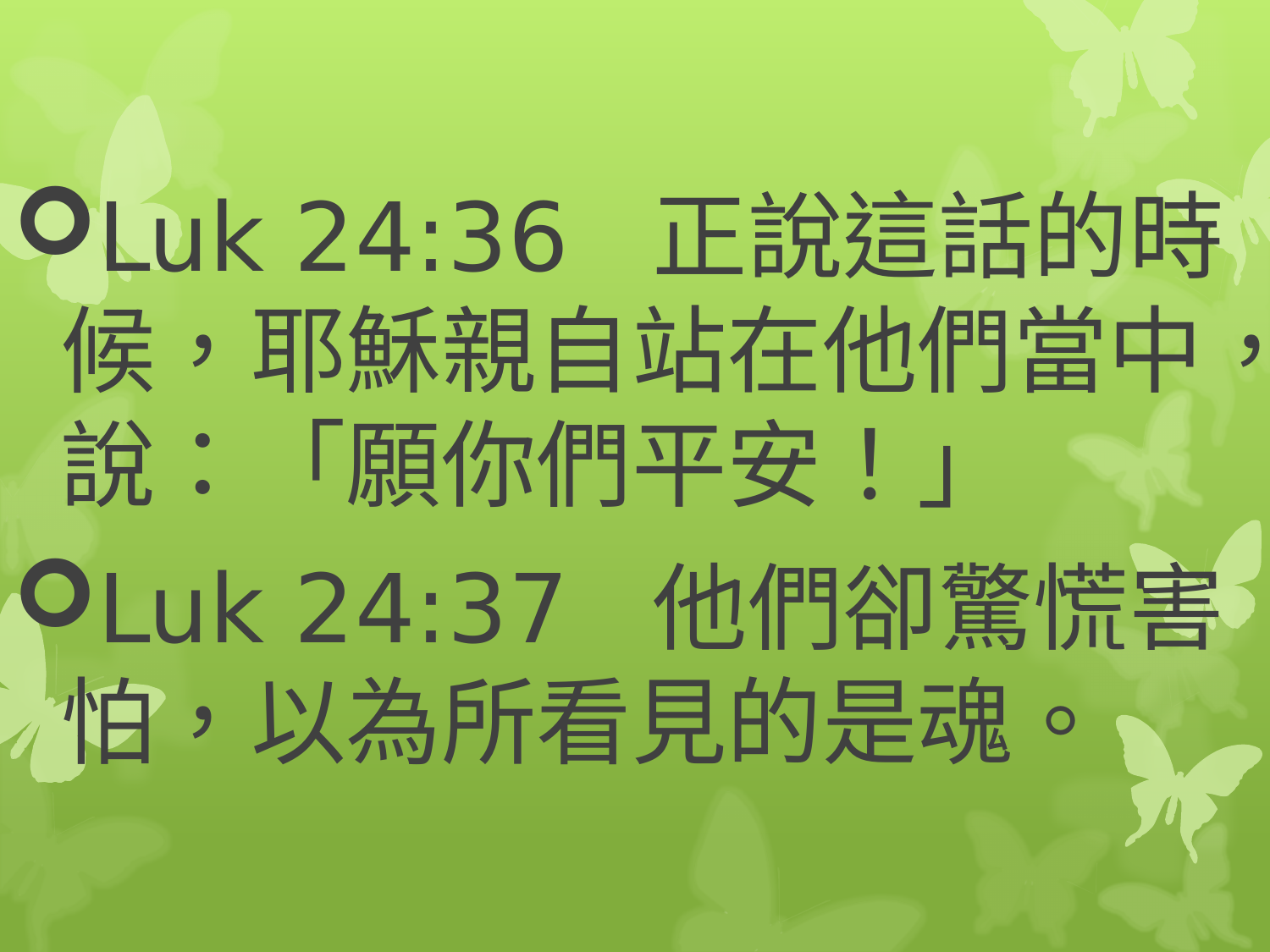

Luk 24:36  正說這話的時候，耶穌親自站在他們當中，說：「願你們平安！」
Luk 24:37  他們卻驚慌害怕，以為所看見的是魂。